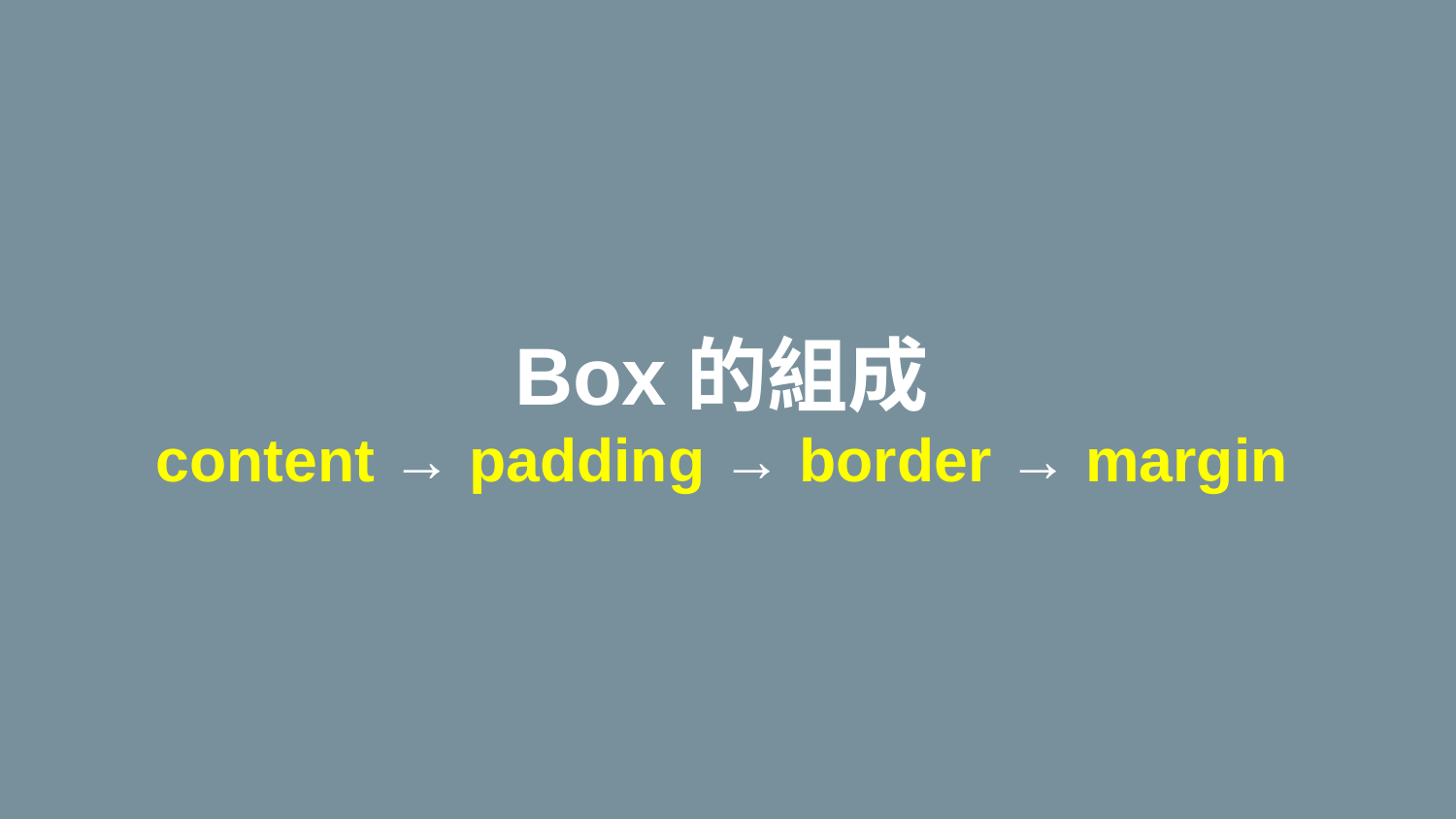

# Box的組成
content → padding → border → margin